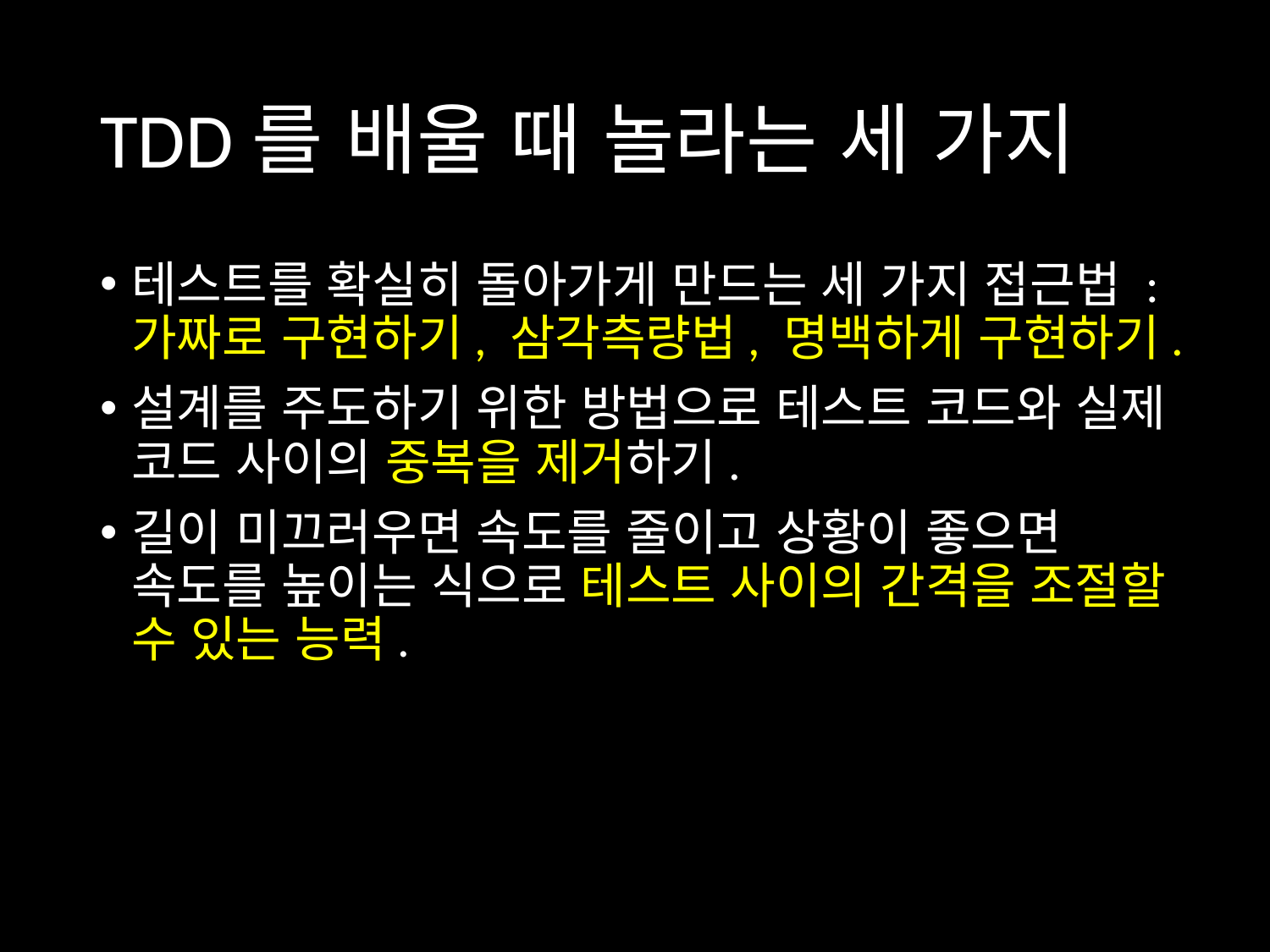

# TDD를 배울 때 놀라는 세 가지
테스트를 확실히 돌아가게 만드는 세 가지 접근법 : 가짜로 구현하기, 삼각측량법, 명백하게 구현하기.
설계를 주도하기 위한 방법으로 테스트 코드와 실제 코드 사이의 중복을 제거하기.
길이 미끄러우면 속도를 줄이고 상황이 좋으면 속도를 높이는 식으로 테스트 사이의 간격을 조절할 수 있는 능력.